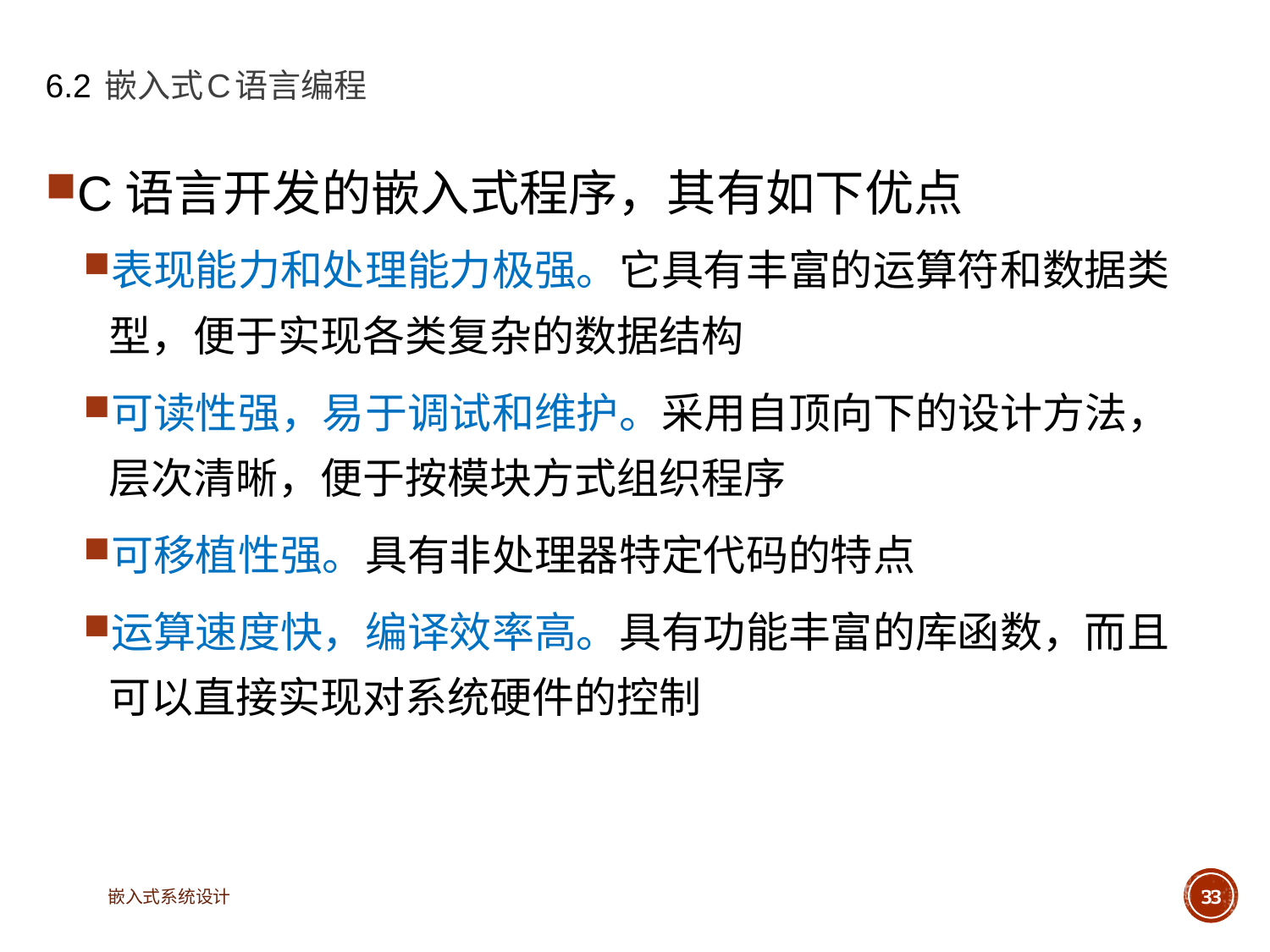

# 6.2 嵌入式C语言编程
C语言开发的嵌入式程序，其有如下优点
表现能力和处理能力极强。它具有丰富的运算符和数据类型，便于实现各类复杂的数据结构
可读性强，易于调试和维护。采用自顶向下的设计方法，层次清晰，便于按模块方式组织程序
可移植性强。具有非处理器特定代码的特点
运算速度快，编译效率高。具有功能丰富的库函数，而且可以直接实现对系统硬件的控制
嵌入式系统设计
33